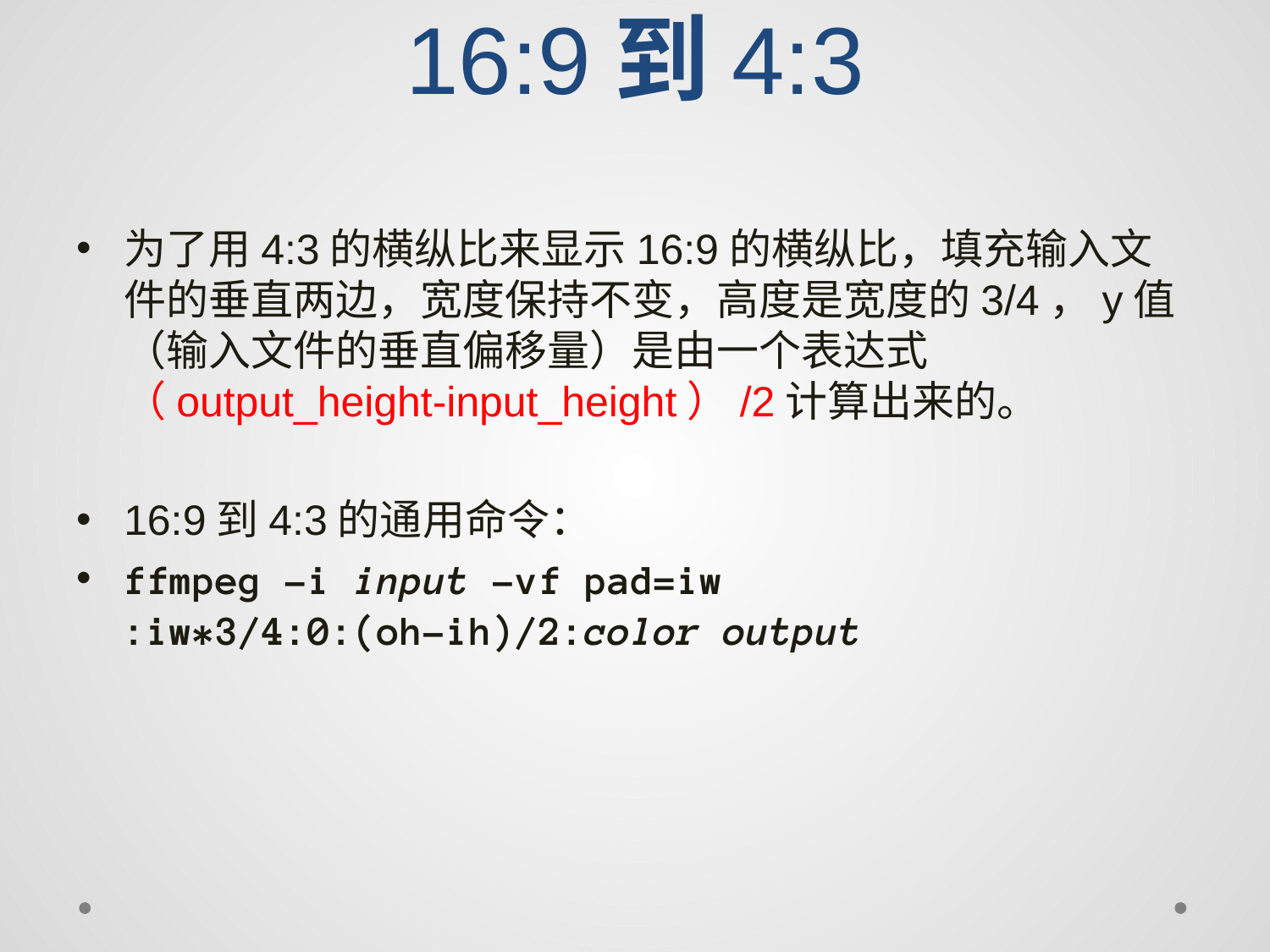

# 16:9到4:3
为了用4:3的横纵比来显示16:9的横纵比，填充输入文件的垂直两边，宽度保持不变，高度是宽度的3/4，y值（输入文件的垂直偏移量）是由一个表达式（output_height-input_height）/2计算出来的。

16:9到4:3的通用命令：
ffmpeg -i input -vf pad=iw :iw*3/4:0:(oh-ih)/2:color output